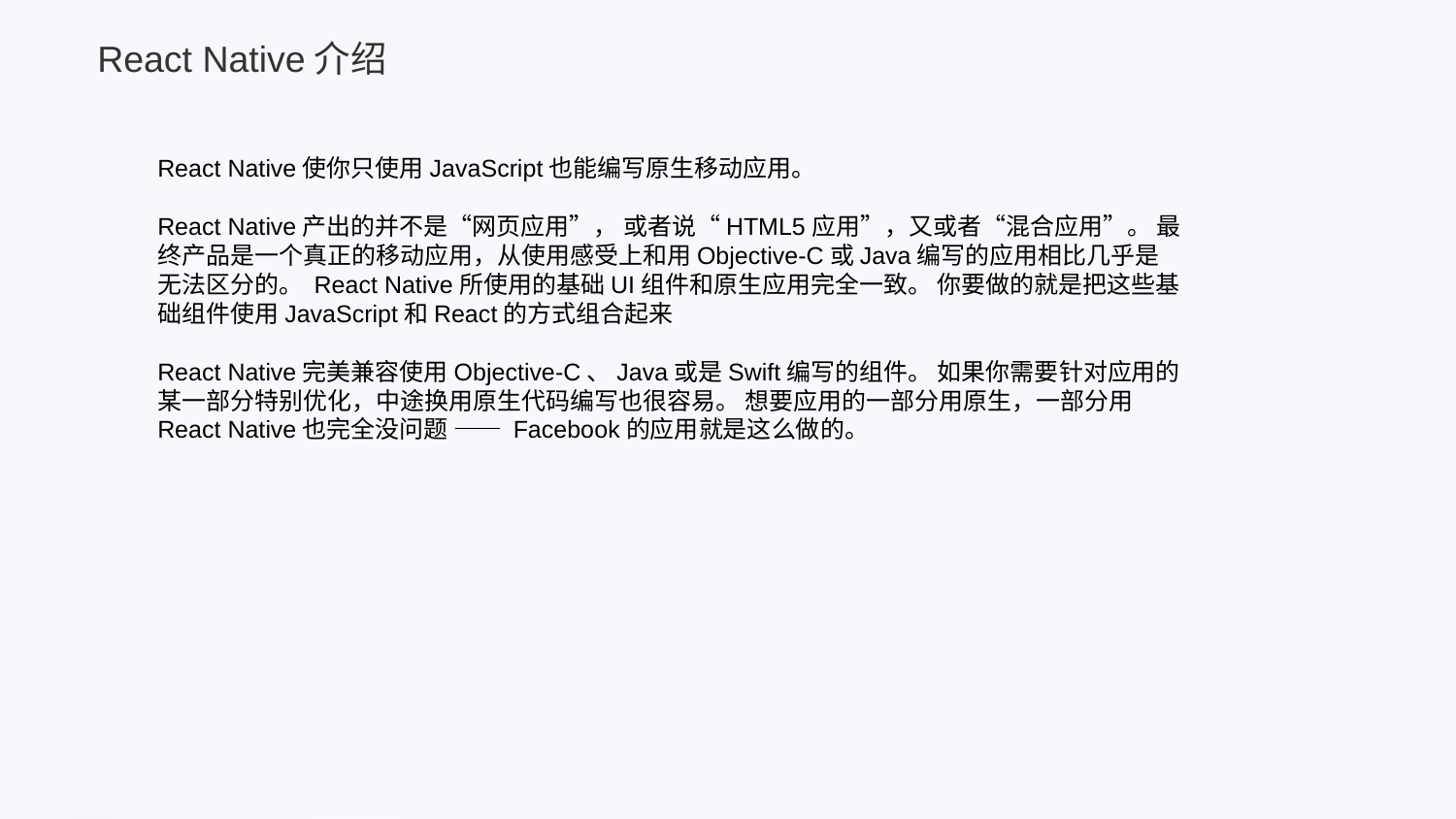

React Native介绍
React Native使你只使用JavaScript也能编写原生移动应用。

React Native产出的并不是“网页应用”， 或者说“HTML5应用”，又或者“混合应用”。 最终产品是一个真正的移动应用，从使用感受上和用Objective-C或Java编写的应用相比几乎是无法区分的。 React Native所使用的基础UI组件和原生应用完全一致。 你要做的就是把这些基础组件使用JavaScript和React的方式组合起来

React Native完美兼容使用Objective-C、Java或是Swift编写的组件。 如果你需要针对应用的某一部分特别优化，中途换用原生代码编写也很容易。 想要应用的一部分用原生，一部分用React Native也完全没问题 —— Facebook的应用就是这么做的。